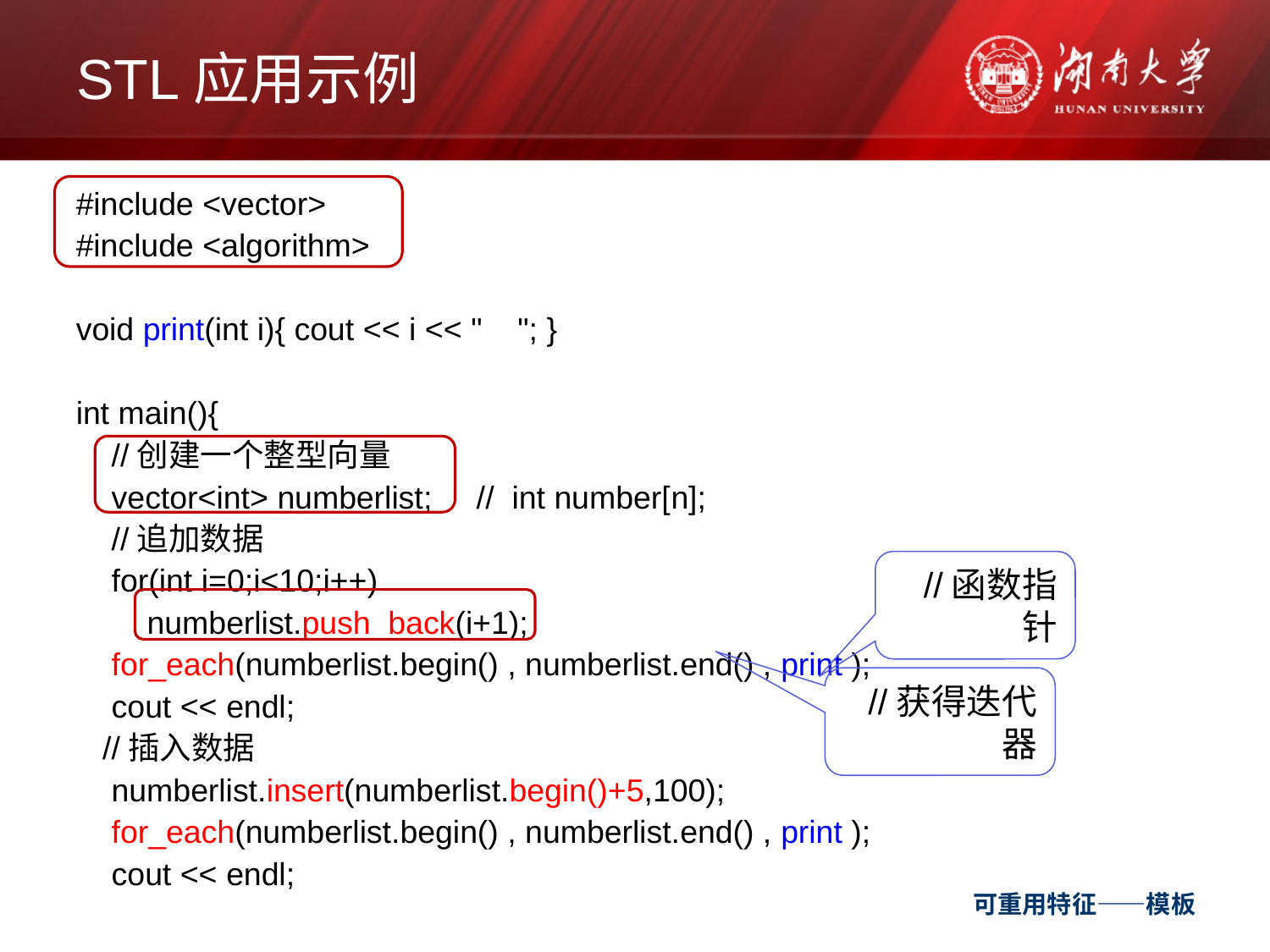

# STL应用示例
#include <vector>
#include <algorithm>

void print(int i){ cout << i << "    "; }

int main(){
    //创建一个整型向量
    vector<int> numberlist;     //  int number[n];
    //追加数据
    for(int i=0;i<10;i++)
        numberlist.push_back(i+1);
    for_each(numberlist.begin() , numberlist.end() , print );
    cout << endl;
   //插入数据
    numberlist.insert(numberlist.begin()+5,100);
    for_each(numberlist.begin() , numberlist.end() , print );
    cout << endl;

//函数指针

//获得迭代器